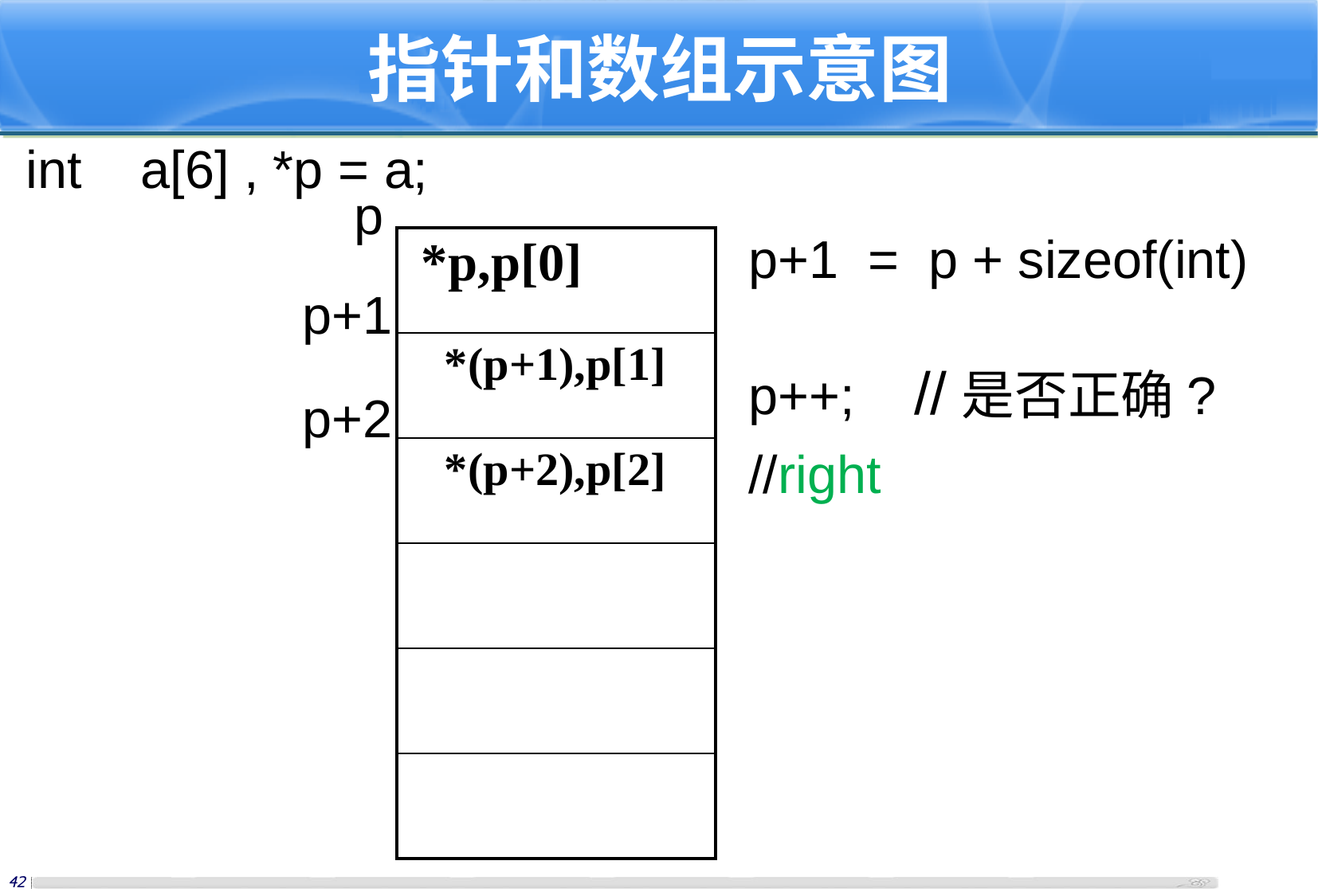

指针和数组示意图
int    a[6] , *p = a;
p
| \*p,p[0] |
| --- |
| \*(p+1),p[1] |
| \*(p+2),p[2] |
|  |
|  |
|  |
p+1  =  p + sizeof(int)
p++;    //是否正确?
//right

p+1
p+2